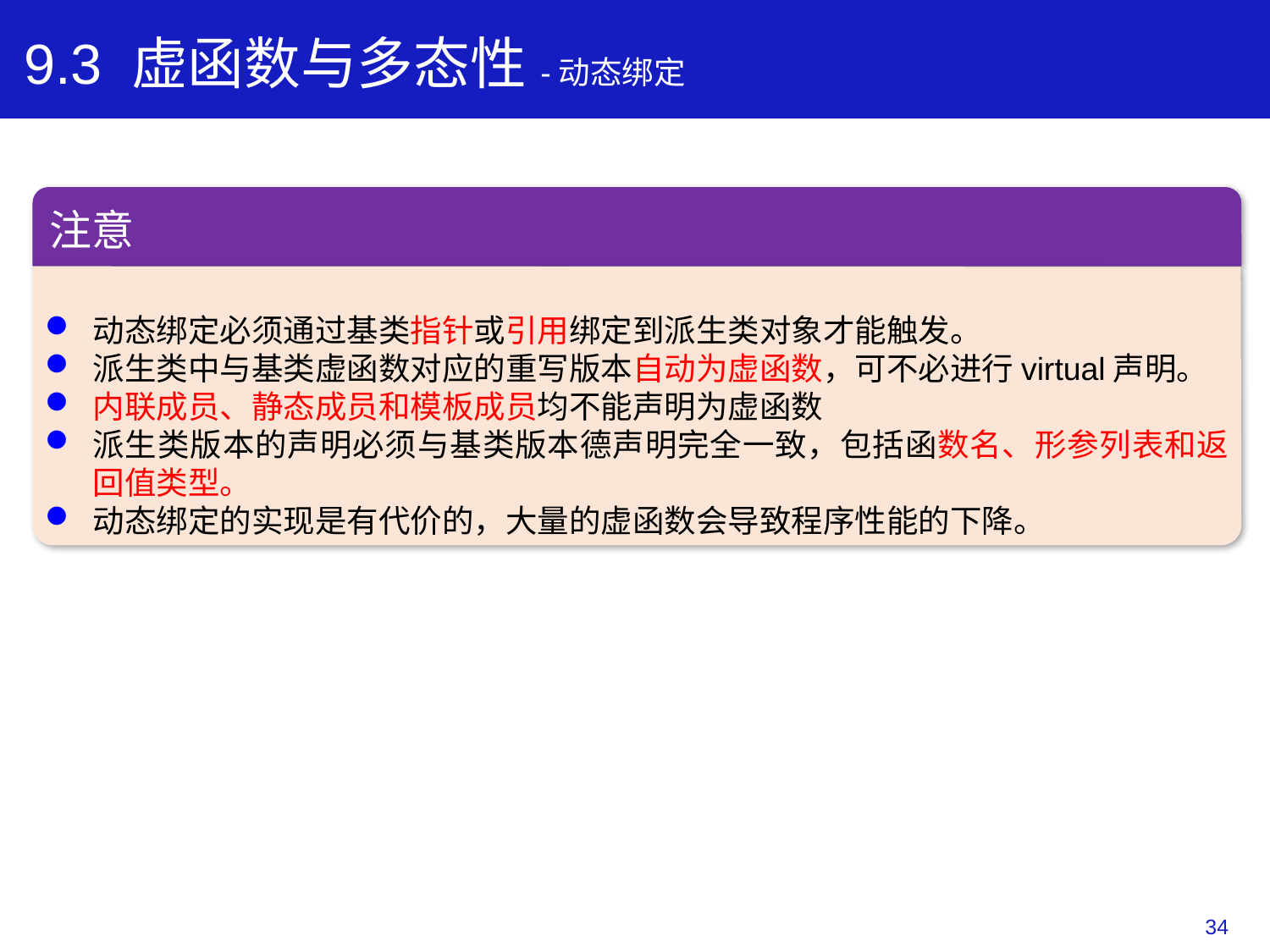

9.3 虚函数与多态性-动态绑定
注意

动态绑定必须通过基类指针或引用绑定到派生类对象才能触发。
派生类中与基类虚函数对应的重写版本自动为虚函数，可不必进行virtual声明。
内联成员、静态成员和模板成员均不能声明为虚函数
派生类版本的声明必须与基类版本德声明完全一致，包括函数名、形参列表和返回值类型。
动态绑定的实现是有代价的，大量的虚函数会导致程序性能的下降。
34